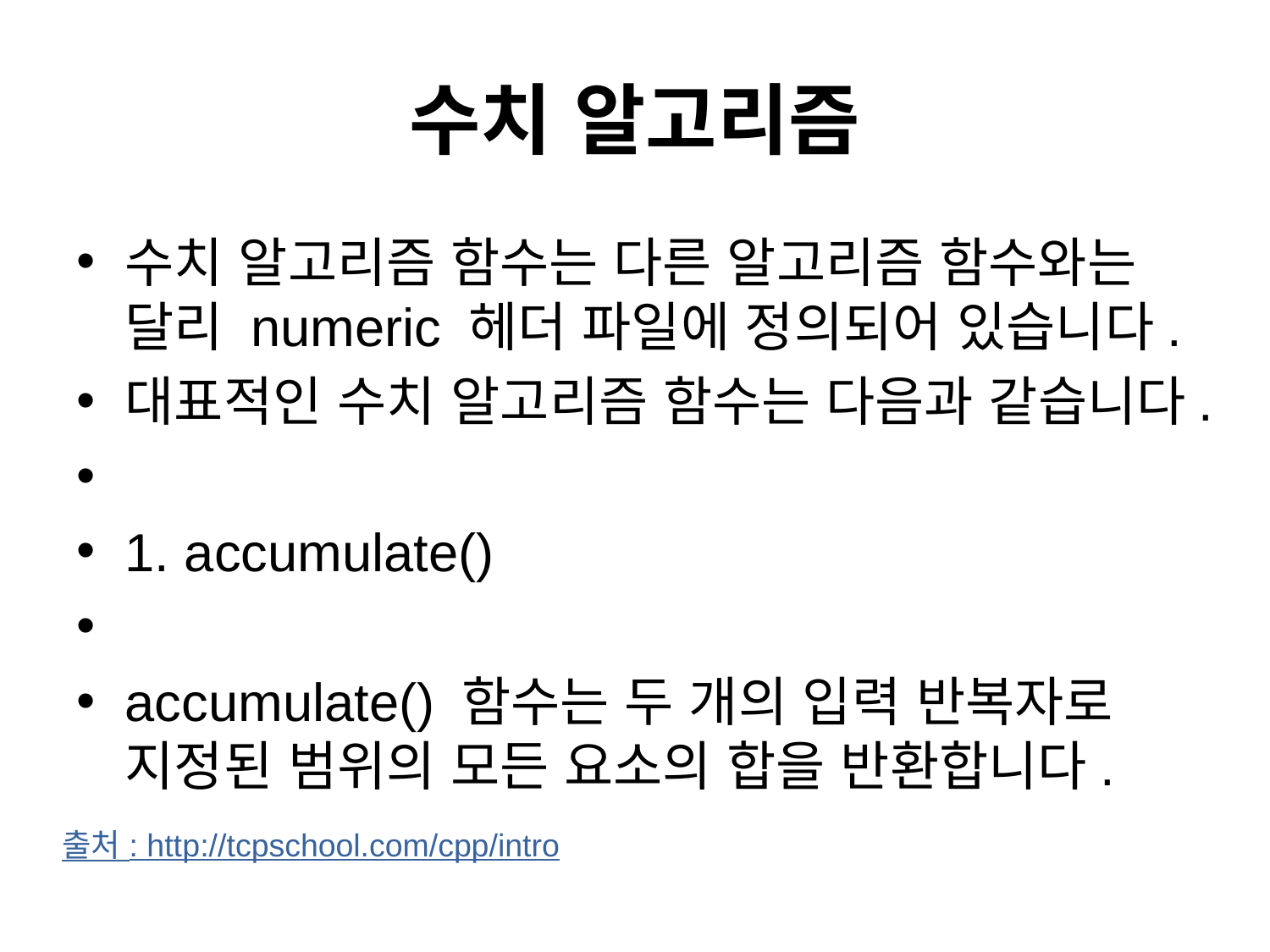

# 수치 알고리즘
수치 알고리즘 함수는 다른 알고리즘 함수와는 달리 numeric 헤더 파일에 정의되어 있습니다.
대표적인 수치 알고리즘 함수는 다음과 같습니다.

1. accumulate()

accumulate() 함수는 두 개의 입력 반복자로 지정된 범위의 모든 요소의 합을 반환합니다.

출처 : http://tcpschool.com/cpp/intro